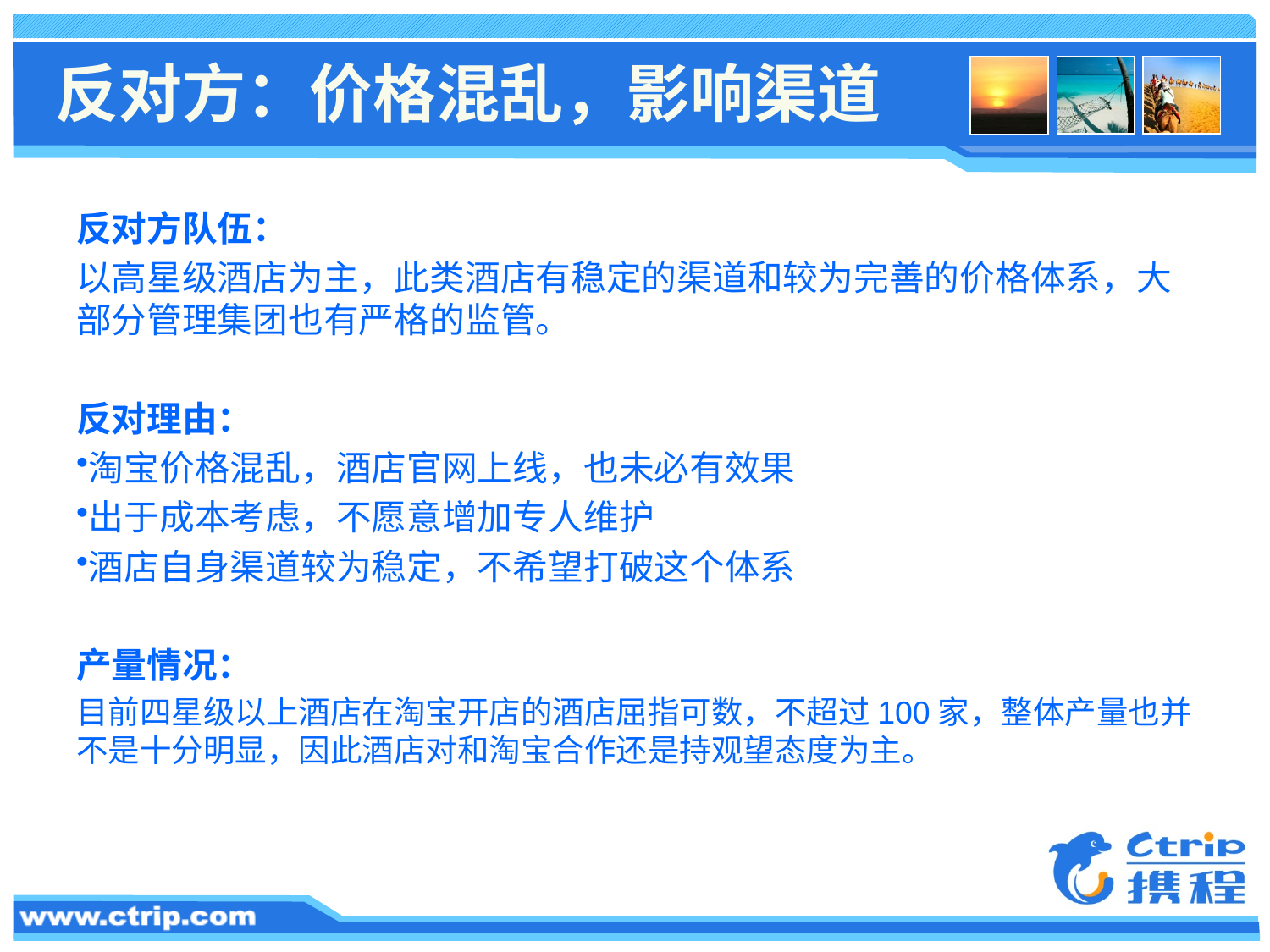

# 反对方：价格混乱，影响渠道
反对方队伍：
以高星级酒店为主，此类酒店有稳定的渠道和较为完善的价格体系，大部分管理集团也有严格的监管。

反对理由：
淘宝价格混乱，酒店官网上线，也未必有效果
出于成本考虑，不愿意增加专人维护
酒店自身渠道较为稳定，不希望打破这个体系

产量情况：
目前四星级以上酒店在淘宝开店的酒店屈指可数，不超过100家，整体产量也并不是十分明显，因此酒店对和淘宝合作还是持观望态度为主。